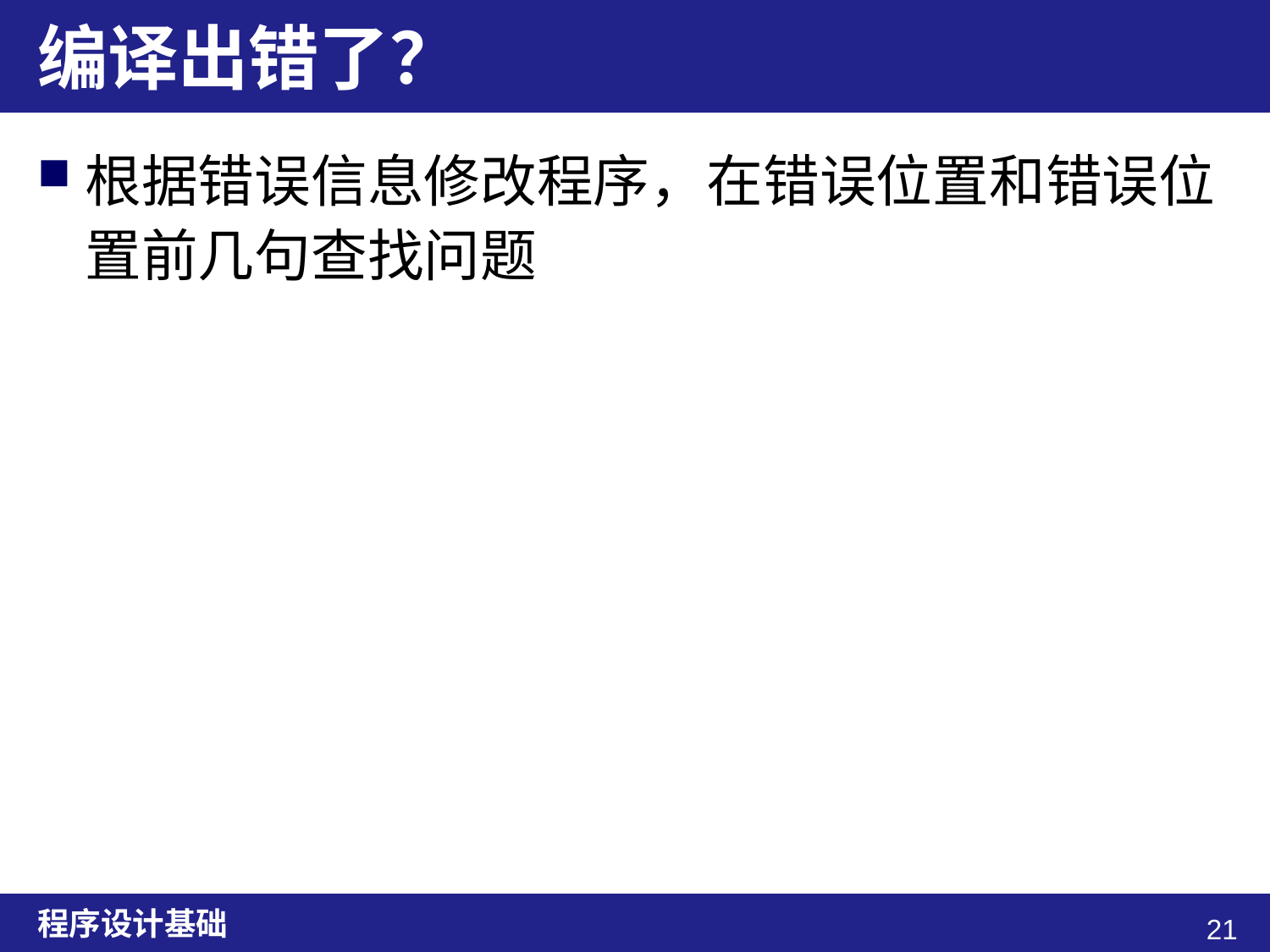

# 编译出错了？
根据错误信息修改程序，在错误位置和错误位置前几句查找问题